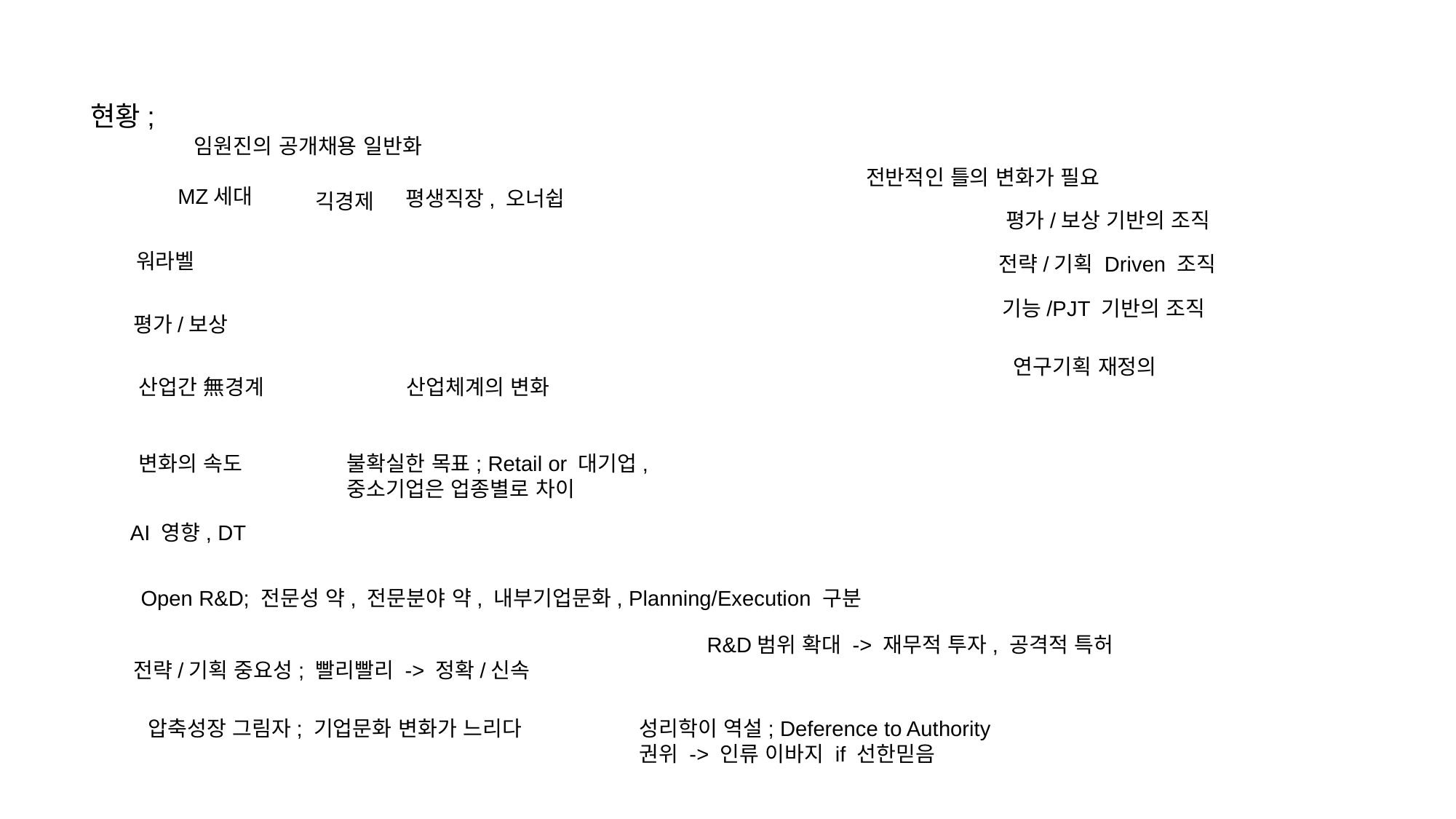

현황;
임원진의 공개채용 일반화
전반적인 틀의 변화가 필요
MZ세대
평생직장, 오너쉽
긱경제
평가/보상 기반의 조직
워라벨
전략/기획 Driven 조직
기능/PJT 기반의 조직
평가/보상
연구기획 재정의
산업간 無경계
산업체계의 변화
변화의 속도
불확실한 목표; Retail or 대기업, 중소기업은 업종별로 차이
AI 영향, DT
Open R&D; 전문성 약, 전문분야 약, 내부기업문화, Planning/Execution 구분
R&D범위 확대 -> 재무적 투자, 공격적 특허
전략/기획 중요성; 빨리빨리 -> 정확/신속
압축성장 그림자; 기업문화 변화가 느리다
성리학이 역설; Deference to Authority
권위 -> 인류 이바지 if 선한믿음